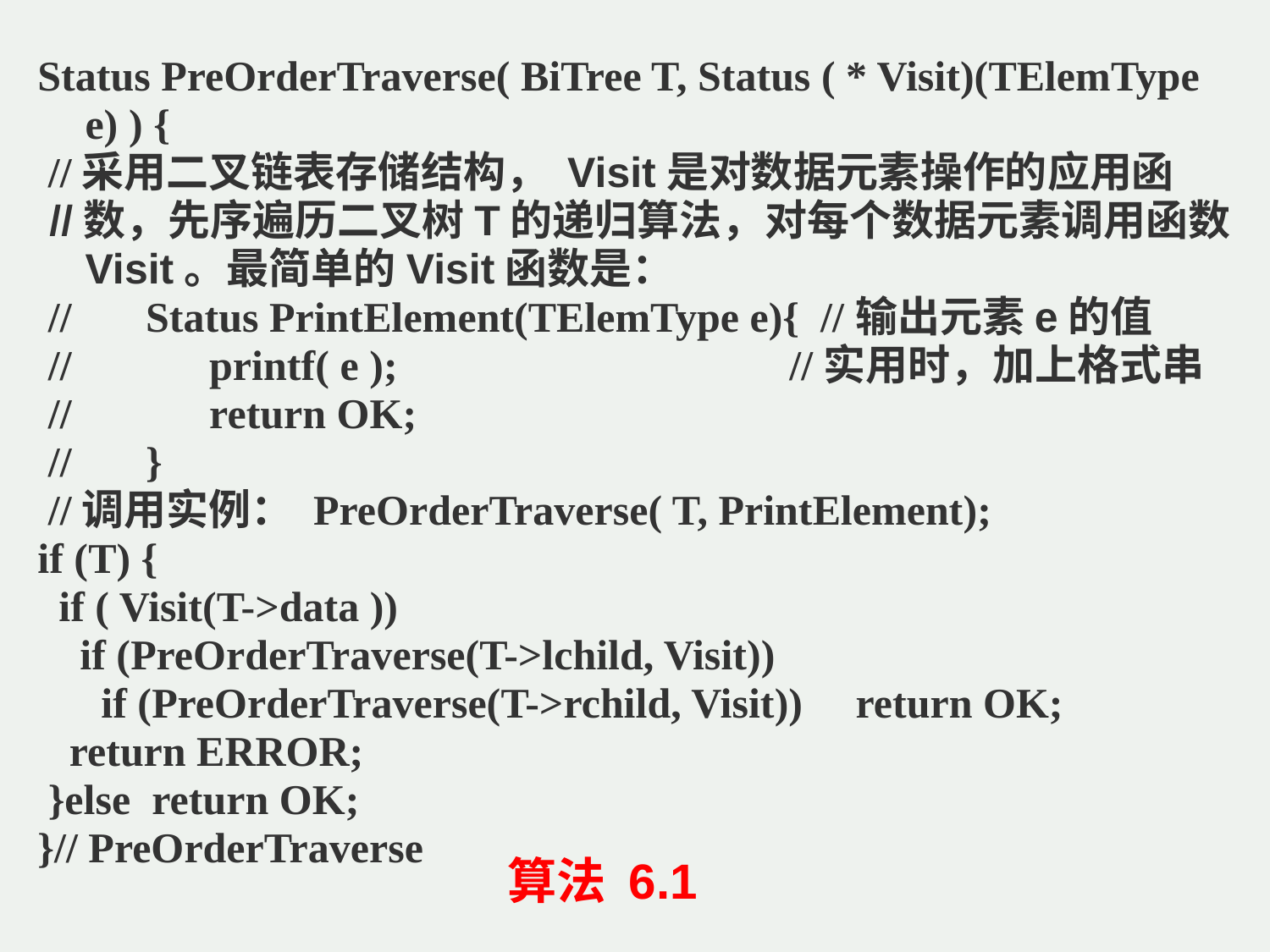

Status PreOrderTraverse( BiTree T, Status ( * Visit)(TElemType e) ) {
 //采用二叉链表存储结构， Visit是对数据元素操作的应用函
 //数，先序遍历二叉树T的递归算法，对每个数据元素调用函数Visit。最简单的Visit函数是：
 //       Status PrintElement(TElemType e){  //输出元素e的值
 //             printf( e );                                     //实用时，加上格式串
 //             return OK;
 //       }
 //调用实例： PreOrderTraverse( T, PrintElement);
if (T) {
  if ( Visit(T->data ))
    if (PreOrderTraverse(T->lchild, Visit))
      if (PreOrderTraverse(T->rchild, Visit))     return OK;
   return ERROR;
 }else  return OK;
}// PreOrderTraverse
算法 6.1